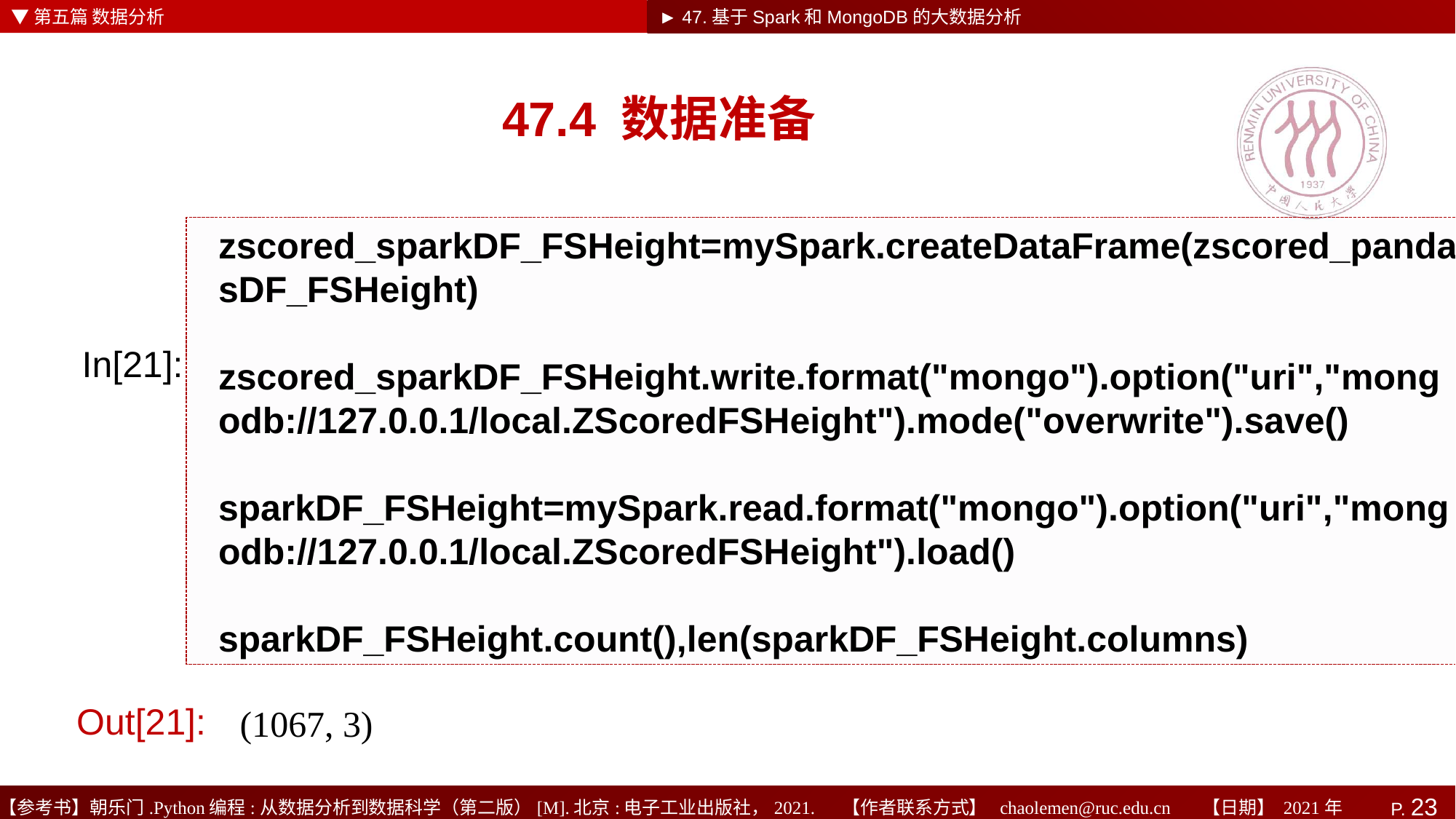

▼第五篇 数据分析
►
► 47.基于Spark和MongoDB的大数据分析
# 47.4 数据准备
zscored_sparkDF_FSHeight=mySpark.createDataFrame(zscored_pandasDF_FSHeight)
    zscored_sparkDF_FSHeight.write.format("mongo").option("uri","mongodb://127.0.0.1/local.ZScoredFSHeight").mode("overwrite").save()
    sparkDF_FSHeight=mySpark.read.format("mongo").option("uri","mongodb://127.0.0.1/local.ZScoredFSHeight").load()

sparkDF_FSHeight.count(),len(sparkDF_FSHeight.columns)
In[21]:
Out[21]:
(1067, 3)